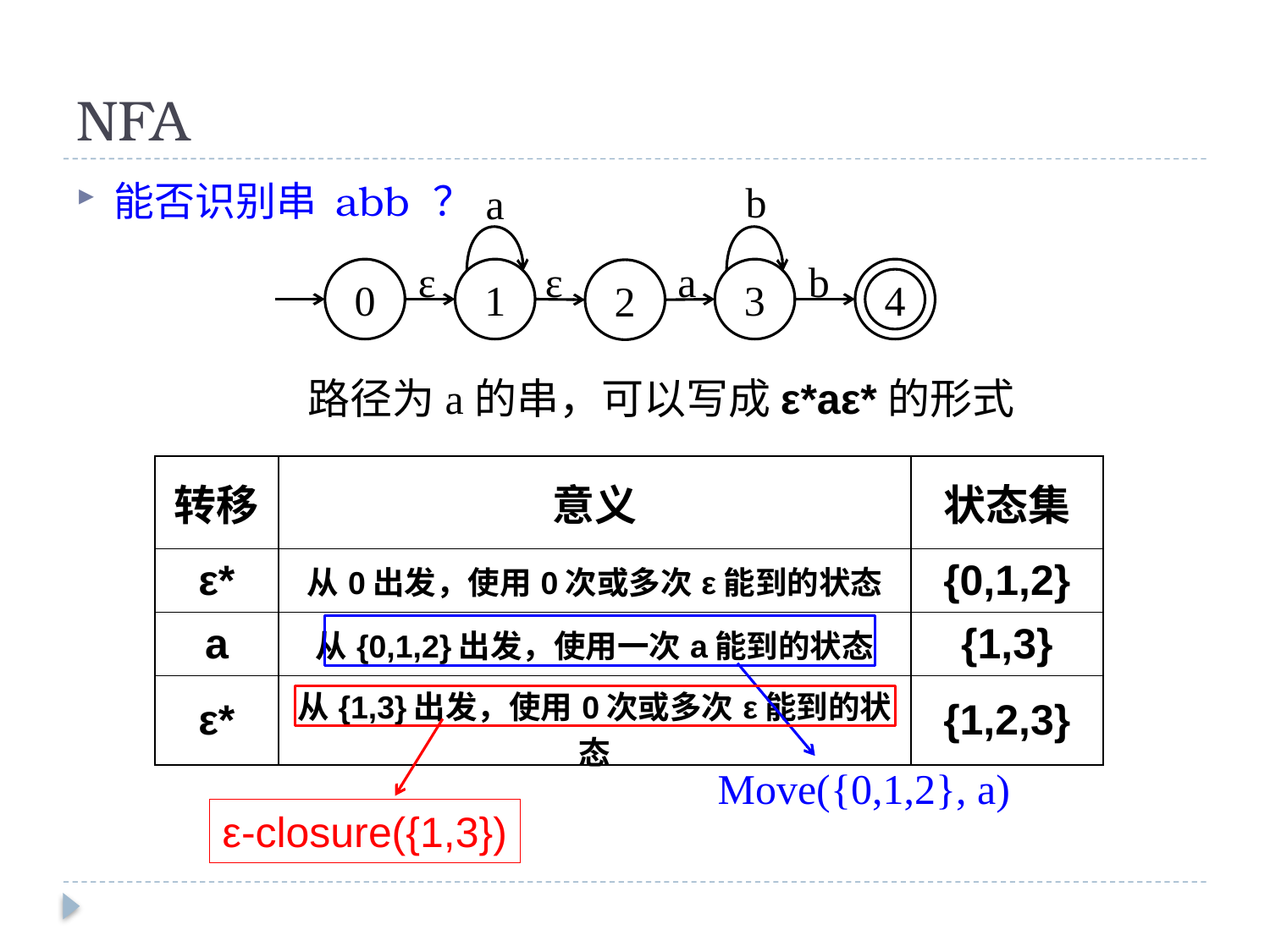

# NFA
能否识别串 abb ？
b
a
ε
ε
a
b
0
1
3
4
2

路径为a的串，可以写成ε*aε*的形式
| 转移 | 意义 | 状态集 |
| --- | --- | --- |
| ε\* | 从0出发，使用0次或多次ε能到的状态 | {0,1,2} |
| a | 从{0,1,2}出发，使用一次a能到的状态 | {1,3} |
| ε\* | 从{1,3}出发，使用0次或多次ε能到的状态 | {1,2,3} |

Move({0,1,2}, a)

ε-closure({1,3})